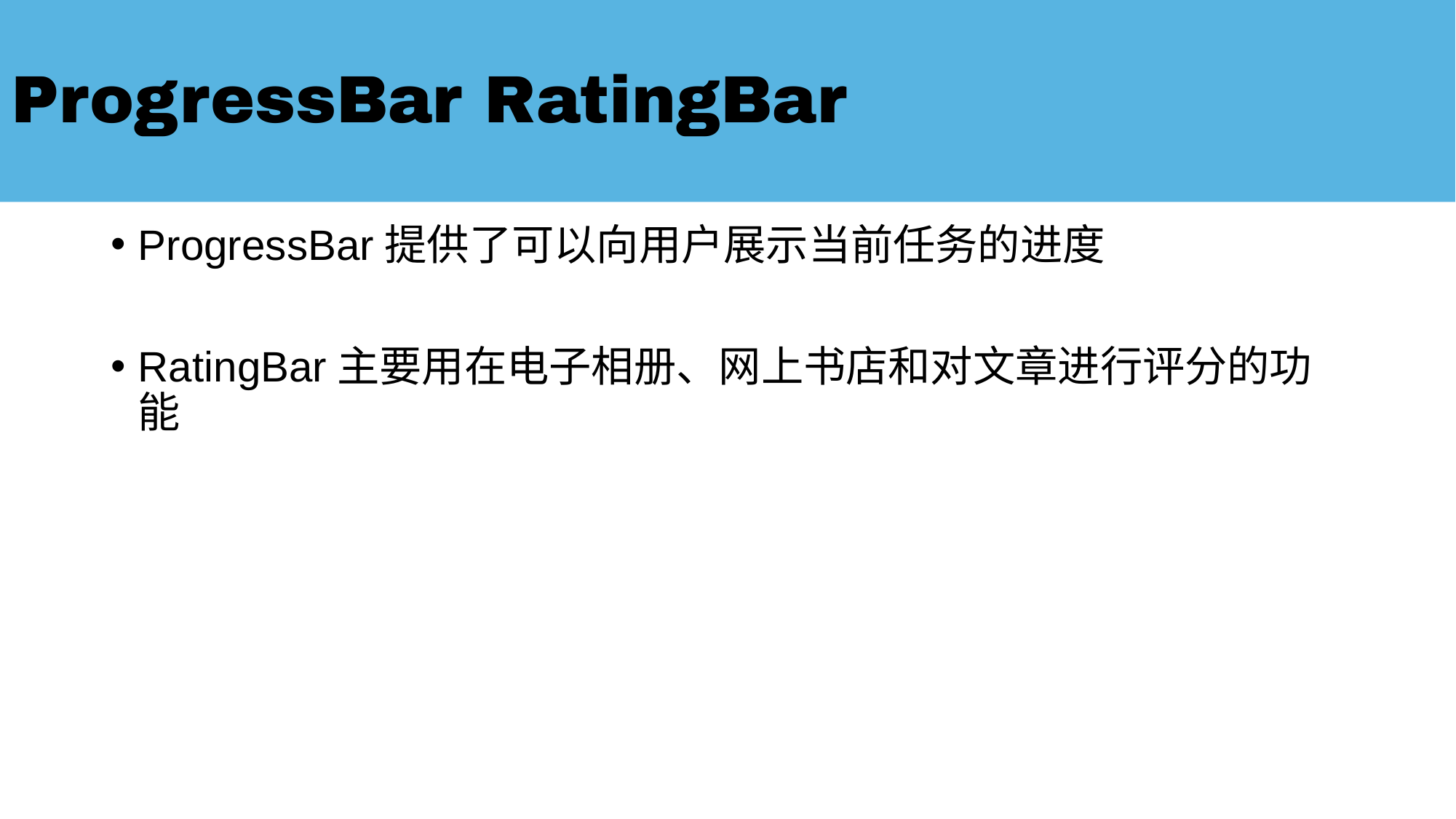

# ProgressBar RatingBar
ProgressBar提供了可以向用户展示当前任务的进度

RatingBar主要用在电子相册、网上书店和对文章进行评分的功能